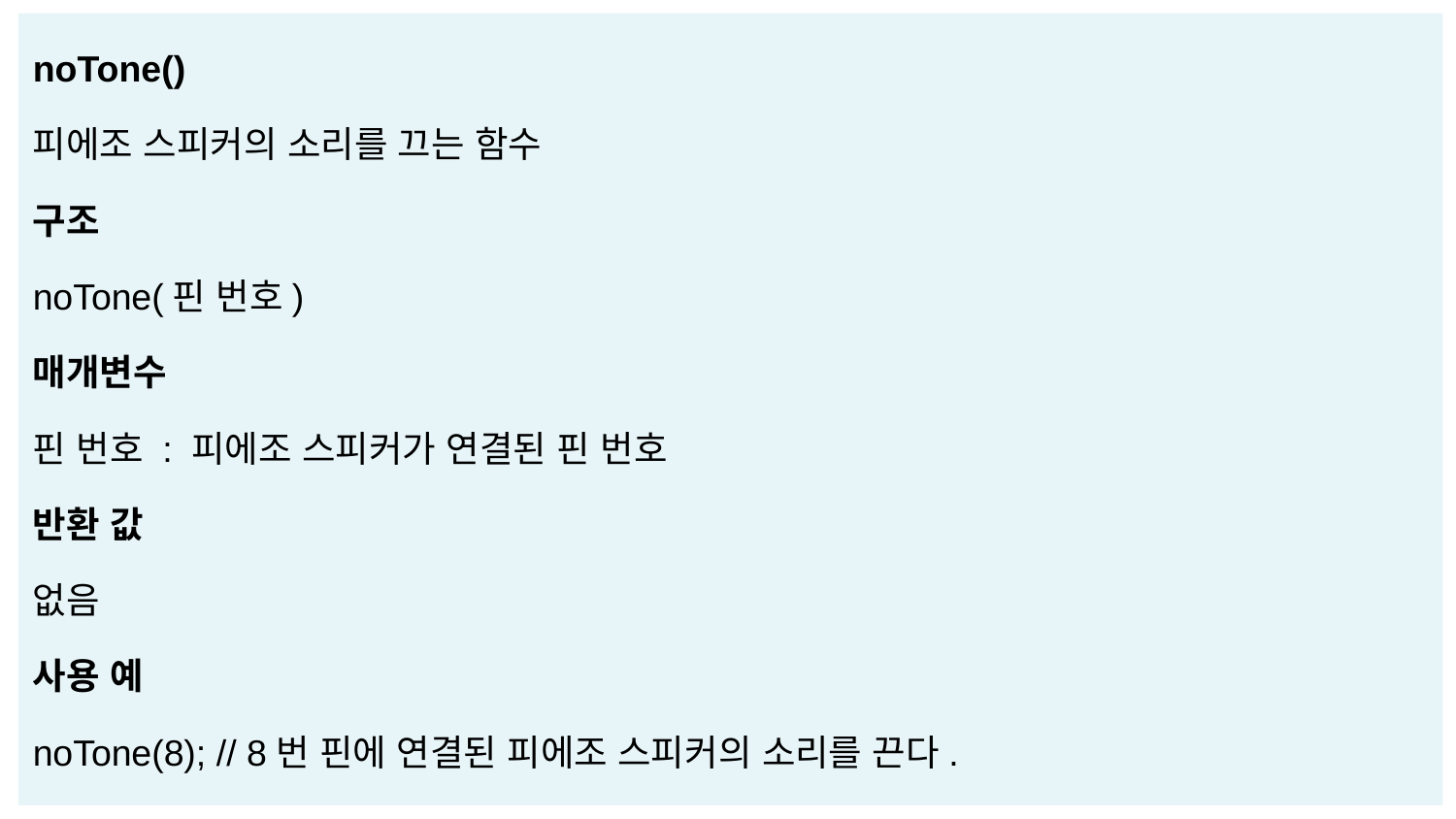

noTone()
피에조 스피커의 소리를 끄는 함수
구조
noTone(핀 번호)
매개변수
핀 번호 : 피에조 스피커가 연결된 핀 번호
반환 값
없음
사용 예
noTone(8); // 8번 핀에 연결된 피에조 스피커의 소리를 끈다.